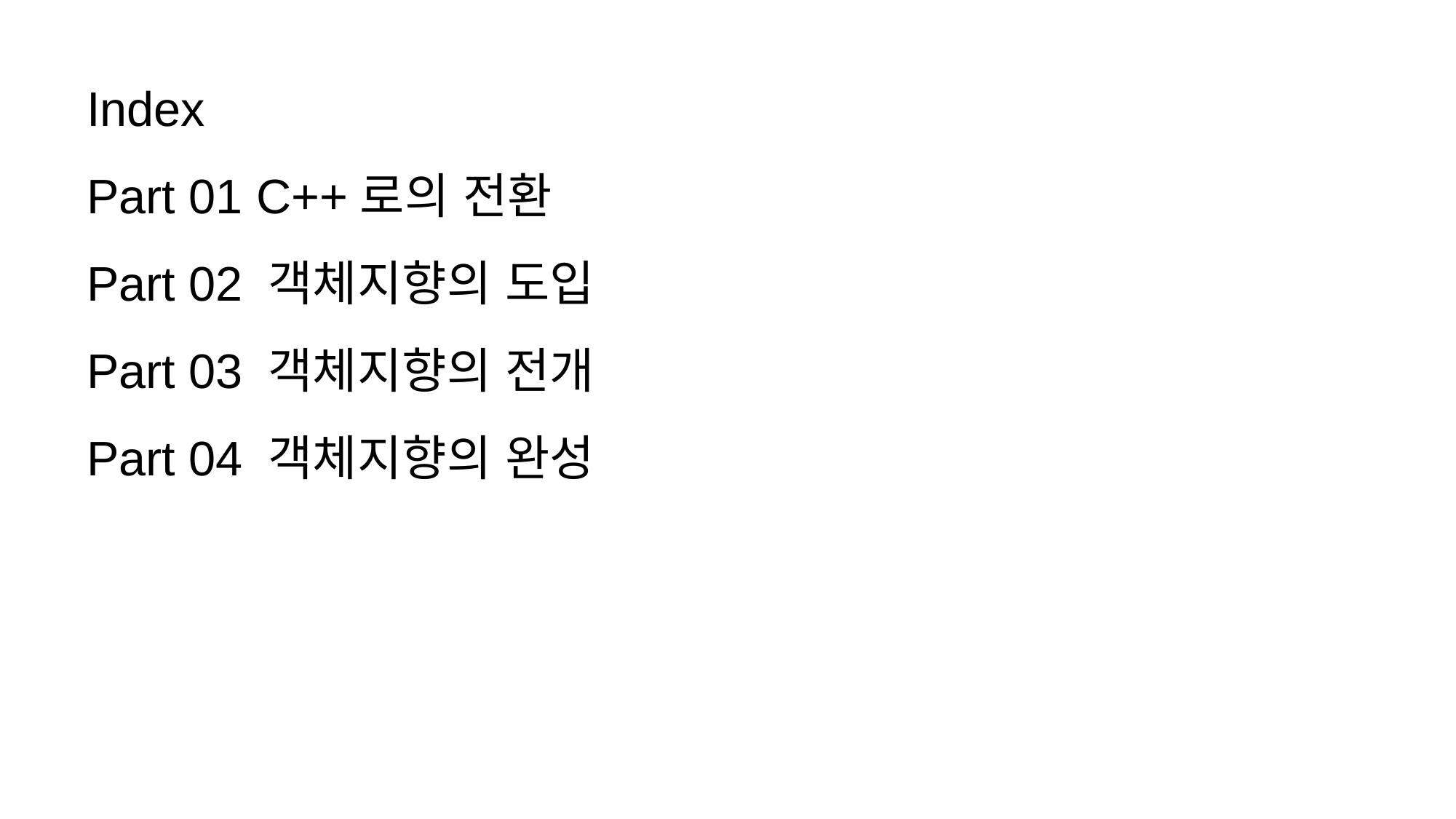

# Index Part 01 C++로의 전환 Part 02 객체지향의 도입 Part 03 객체지향의 전개 Part 04 객체지향의 완성